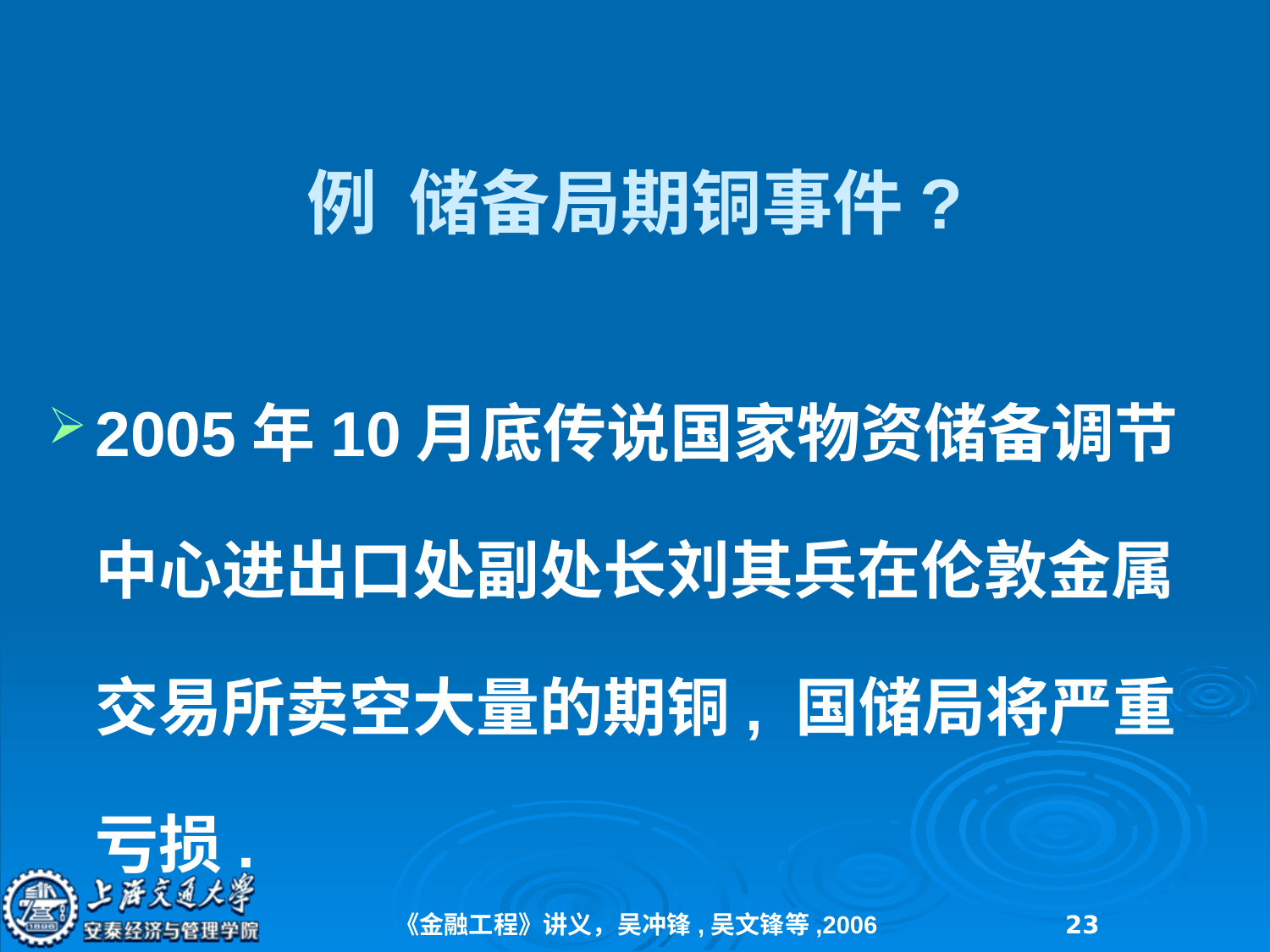

# 例  储备局期铜事件?
2005年10月底传说国家物资储备调节中心进出口处副处长刘其兵在伦敦金属交易所卖空大量的期铜, 国储局将严重亏损.